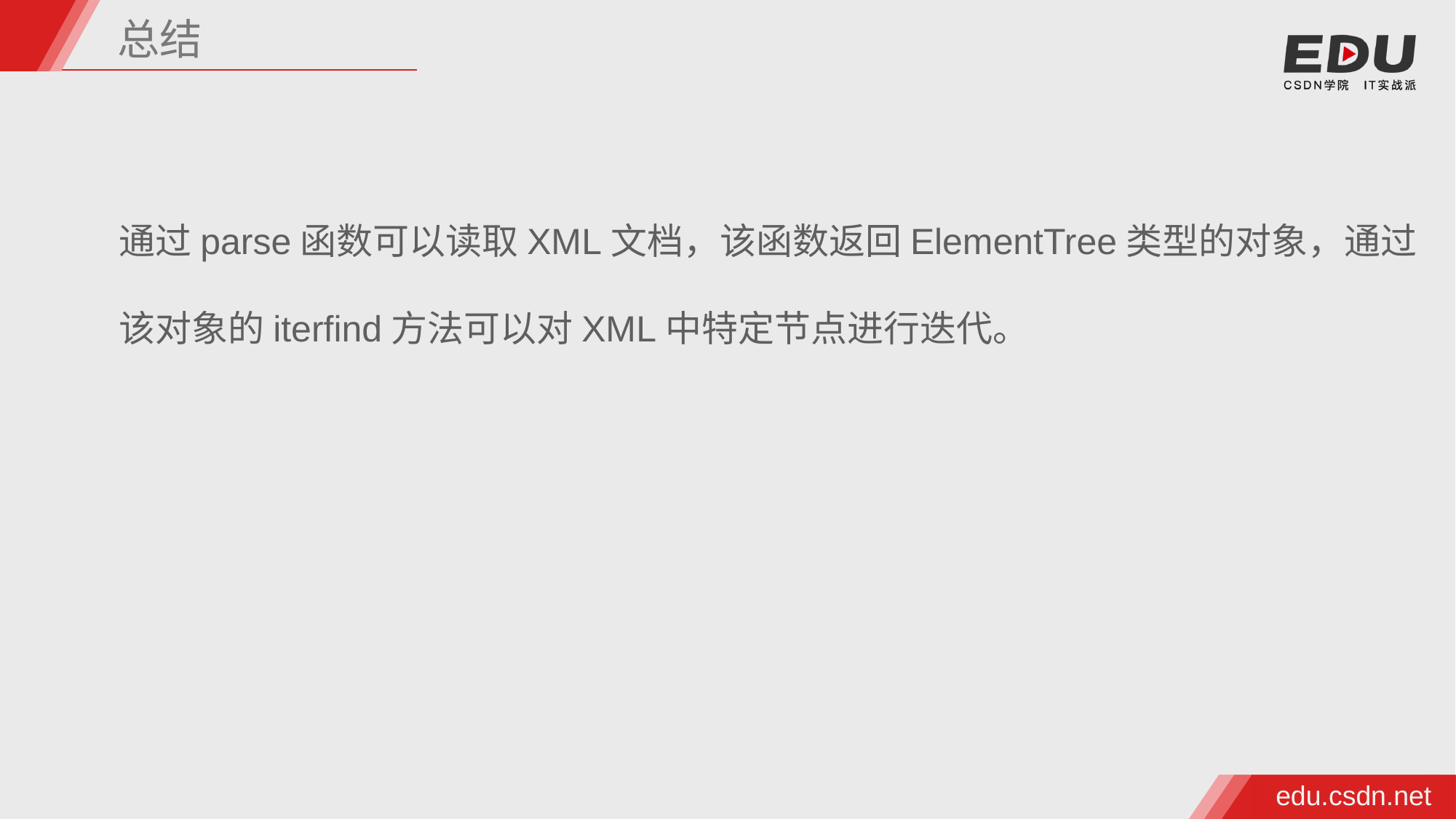

总结
通过parse函数可以读取XML文档，该函数返回ElementTree类型的对象，通过
该对象的iterfind方法可以对XML中特定节点进行迭代。
edu.csdn.net